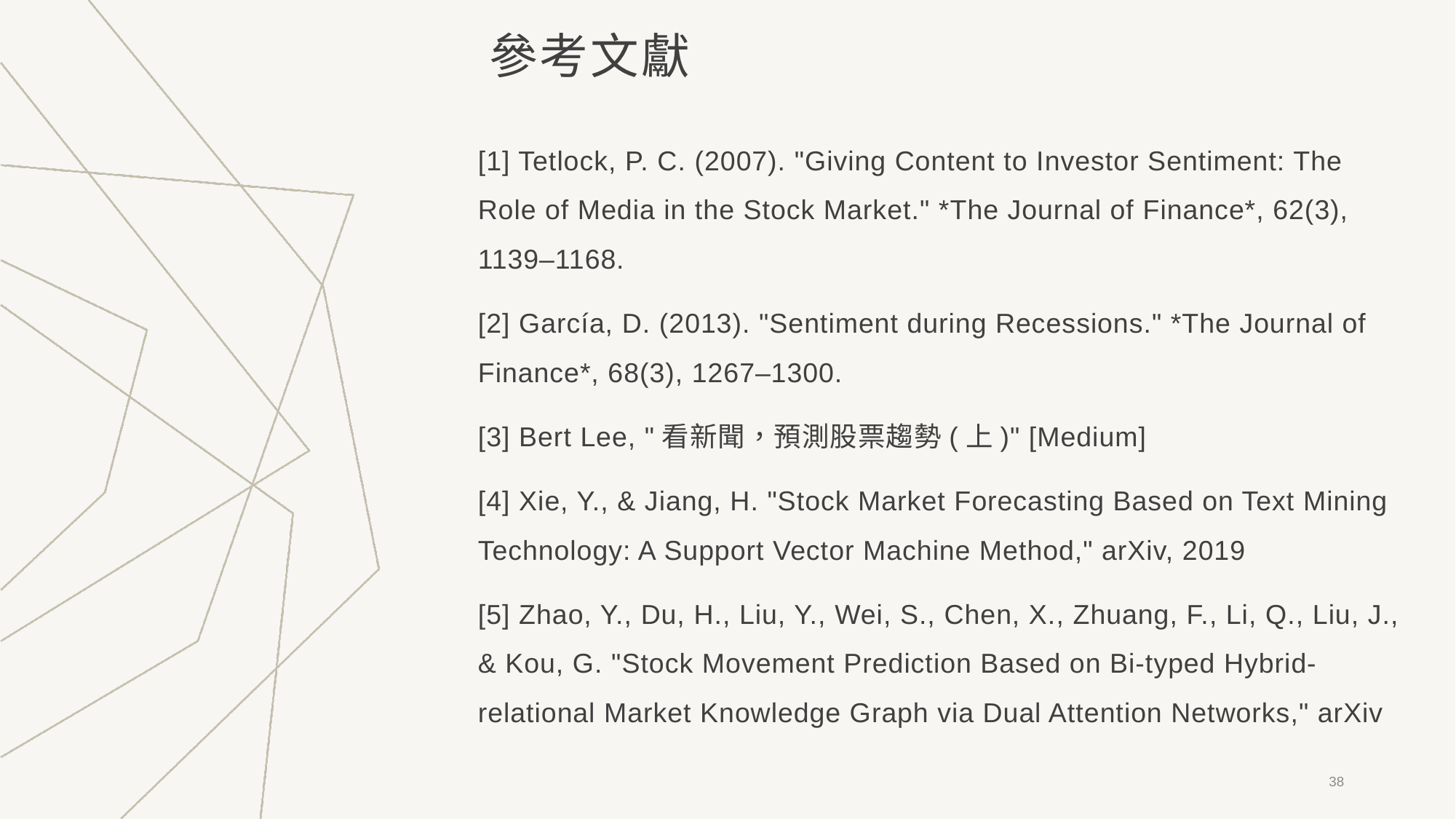

# 參考文獻
[1] Tetlock, P. C. (2007). "Giving Content to Investor Sentiment: The Role of Media in the Stock Market." *The Journal of Finance*, 62(3), 1139–1168.
[2] García, D. (2013). "Sentiment during Recessions." *The Journal of Finance*, 68(3), 1267–1300.
[3] Bert Lee, "看新聞，預測股票趨勢(上)" [Medium]
[4] Xie, Y., & Jiang, H. "Stock Market Forecasting Based on Text Mining Technology: A Support Vector Machine Method," arXiv, 2019
[5] Zhao, Y., Du, H., Liu, Y., Wei, S., Chen, X., Zhuang, F., Li, Q., Liu, J., & Kou, G. "Stock Movement Prediction Based on Bi-typed Hybrid-relational Market Knowledge Graph via Dual Attention Networks," arXiv
38